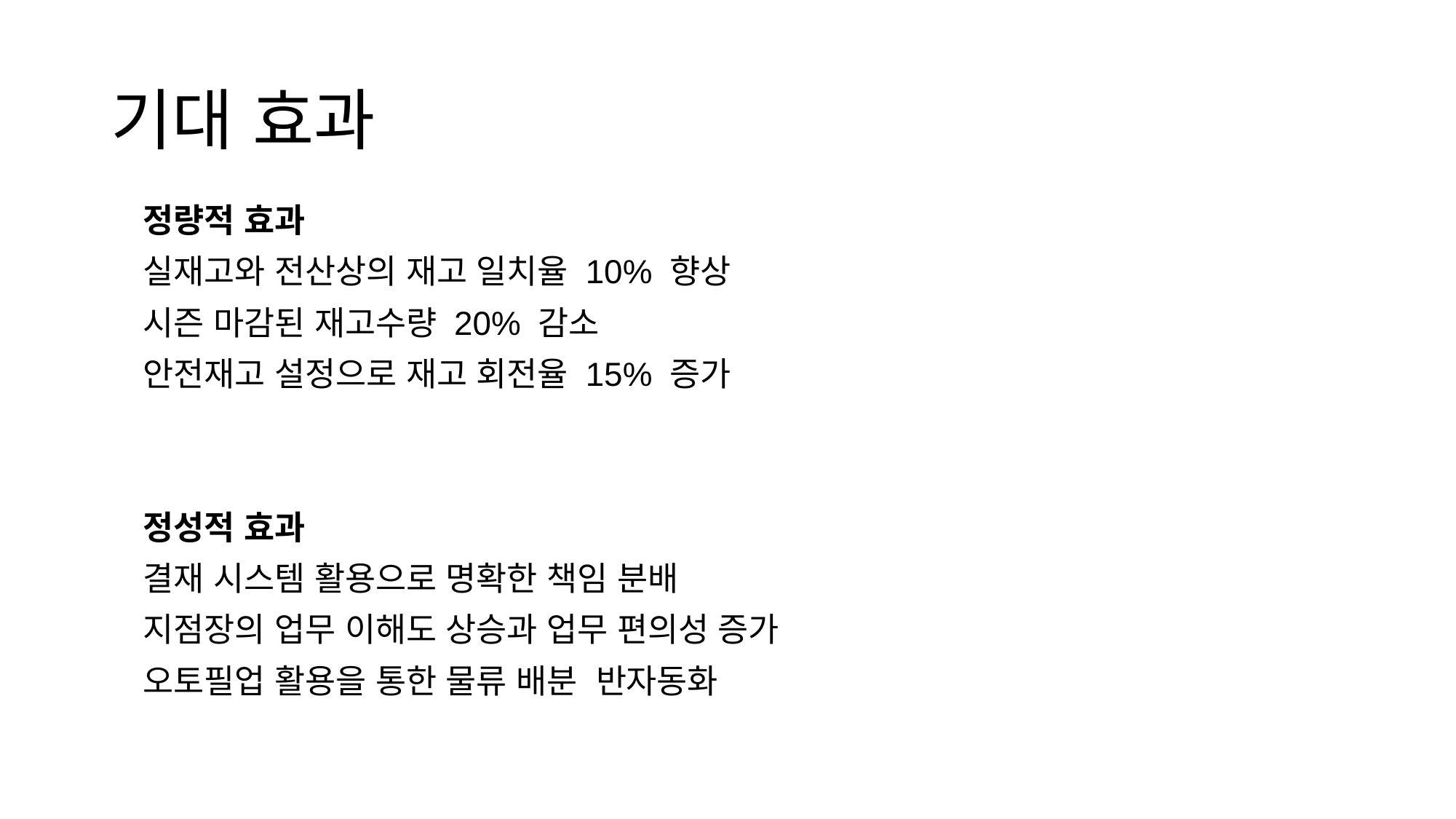

# 기대 효과
정량적 효과
실재고와 전산상의 재고 일치율 10% 향상
시즌 마감된 재고수량 20% 감소
안전재고 설정으로 재고 회전율 15% 증가

정성적 효과
결재 시스템 활용으로 명확한 책임 분배
지점장의 업무 이해도 상승과 업무 편의성 증가
오토필업 활용을 통한 물류 배분  반자동화